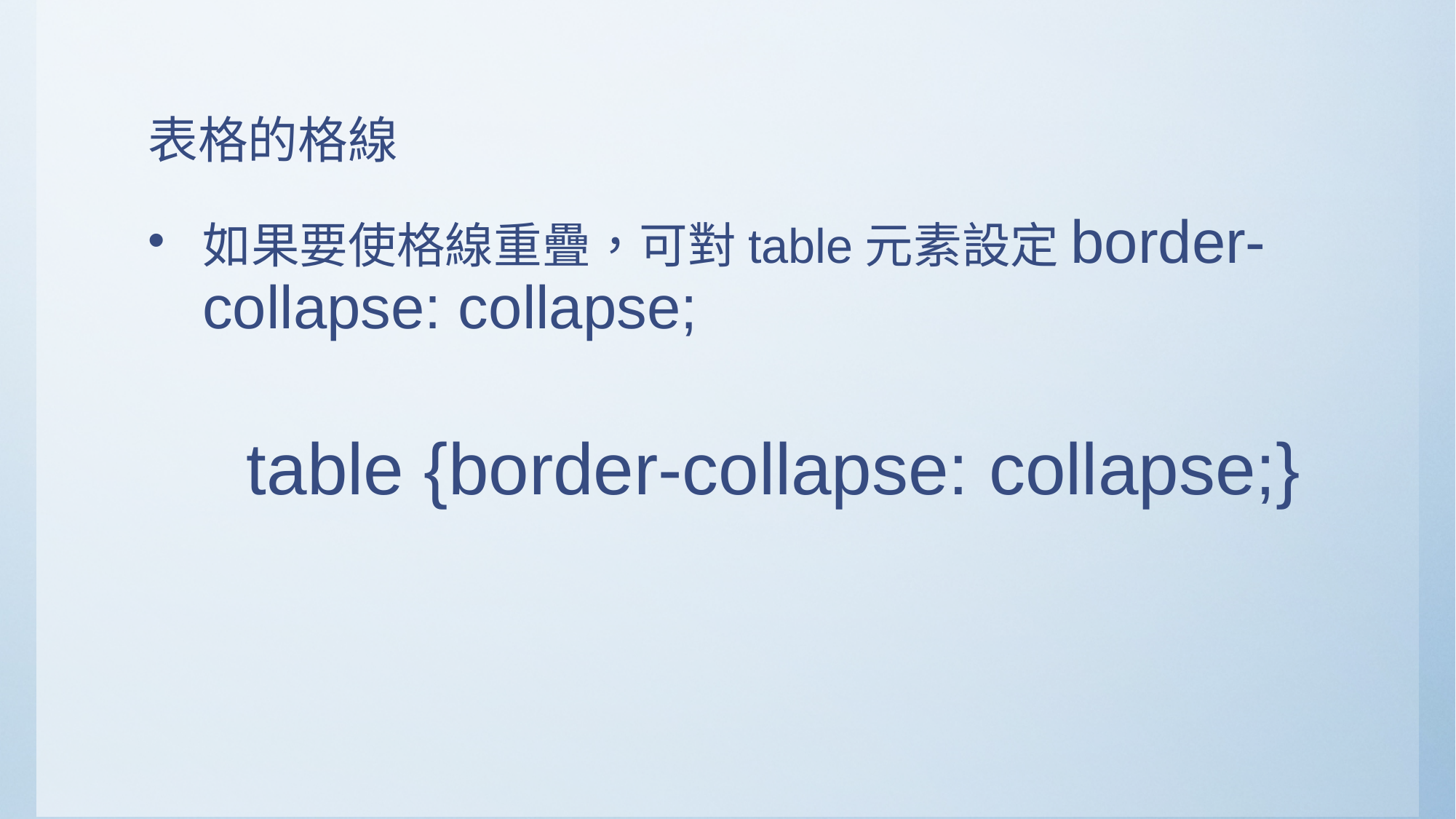

# 表格的格線
如果要使格線重疊，可對table元素設定border-collapse: collapse;
table {border-collapse: collapse;}